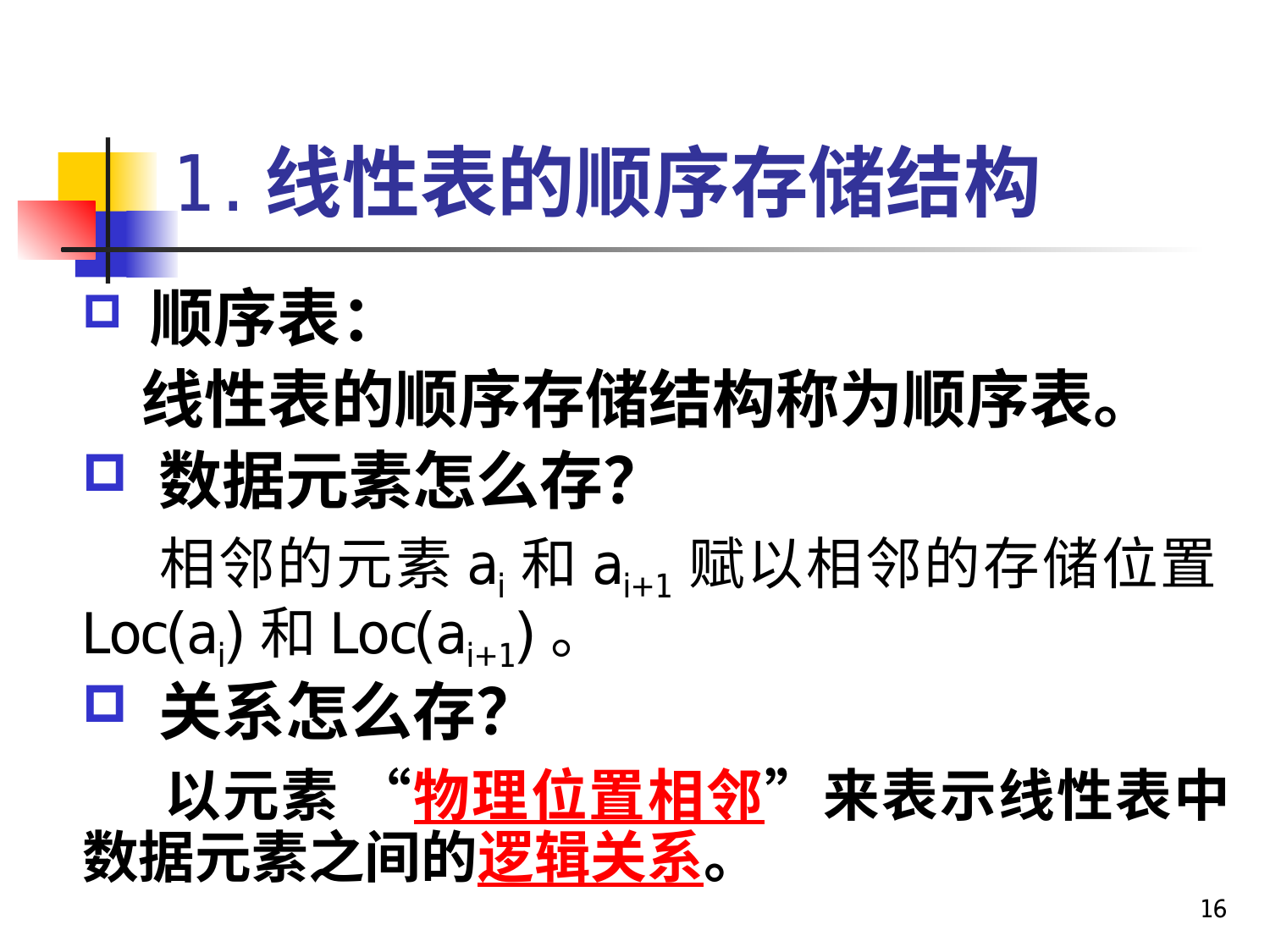

# 1.线性表的顺序存储结构
 顺序表：
   线性表的顺序存储结构称为顺序表。
 数据元素怎么存？
    相邻的元素ai和ai+1赋以相邻的存储位置Loc(ai)和Loc(ai+1)。
 关系怎么存？
    以元素 “物理位置相邻”来表示线性表中数据元素之间的逻辑关系。

16